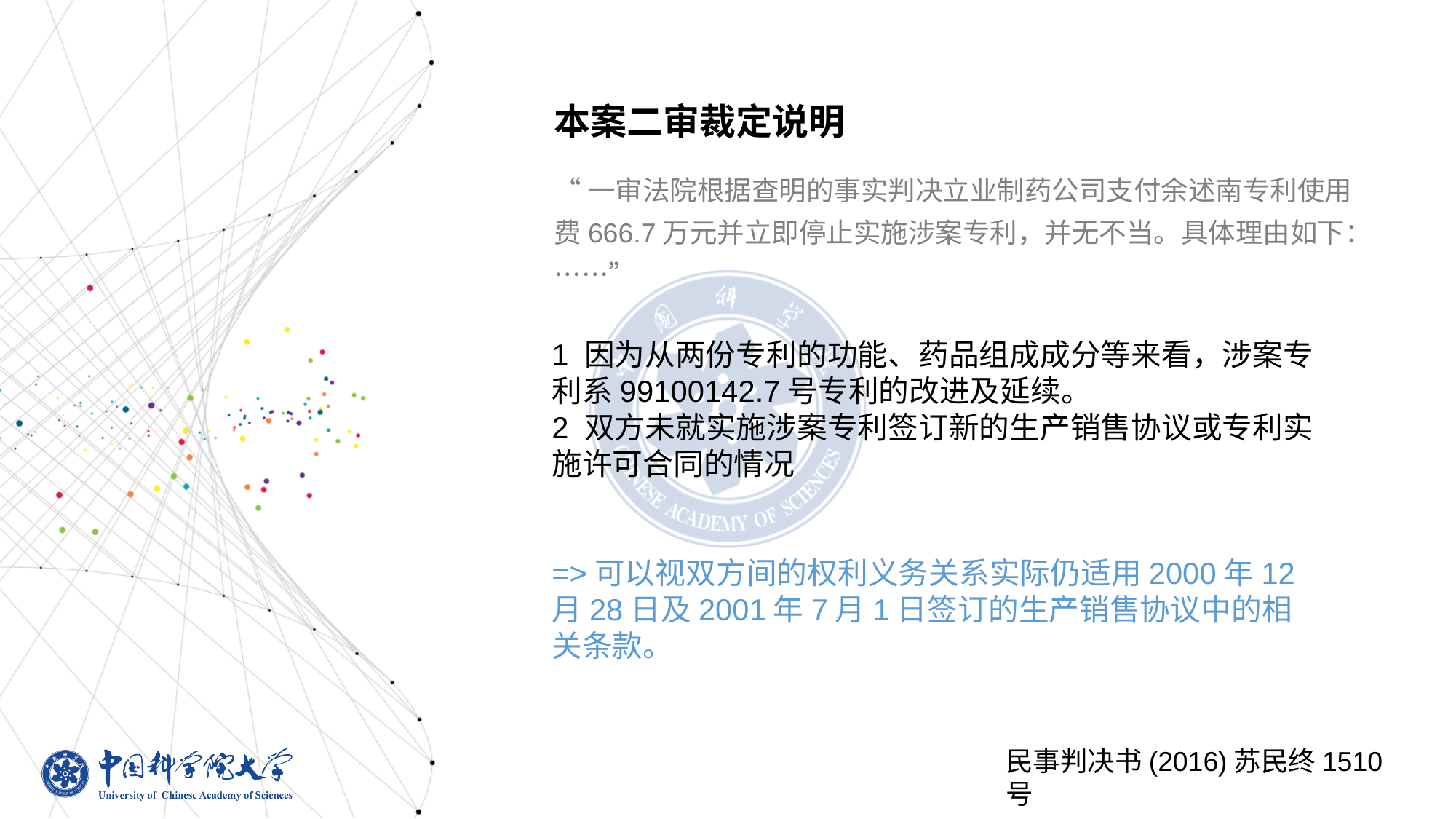

本案二审裁定说明
“一审法院根据查明的事实判决立业制药公司支付余述南专利使用费666.7万元并立即停止实施涉案专利，并无不当。具体理由如下：……”

1 因为从两份专利的功能、药品组成成分等来看，涉案专利系99100142.7号专利的改进及延续。
2 双方未就实施涉案专利签订新的生产销售协议或专利实施许可合同的情况

=>可以视双方间的权利义务关系实际仍适用2000年12月28日及2001年7月1日签订的生产销售协议中的相关条款。
民事判决书(2016)苏民终1510号